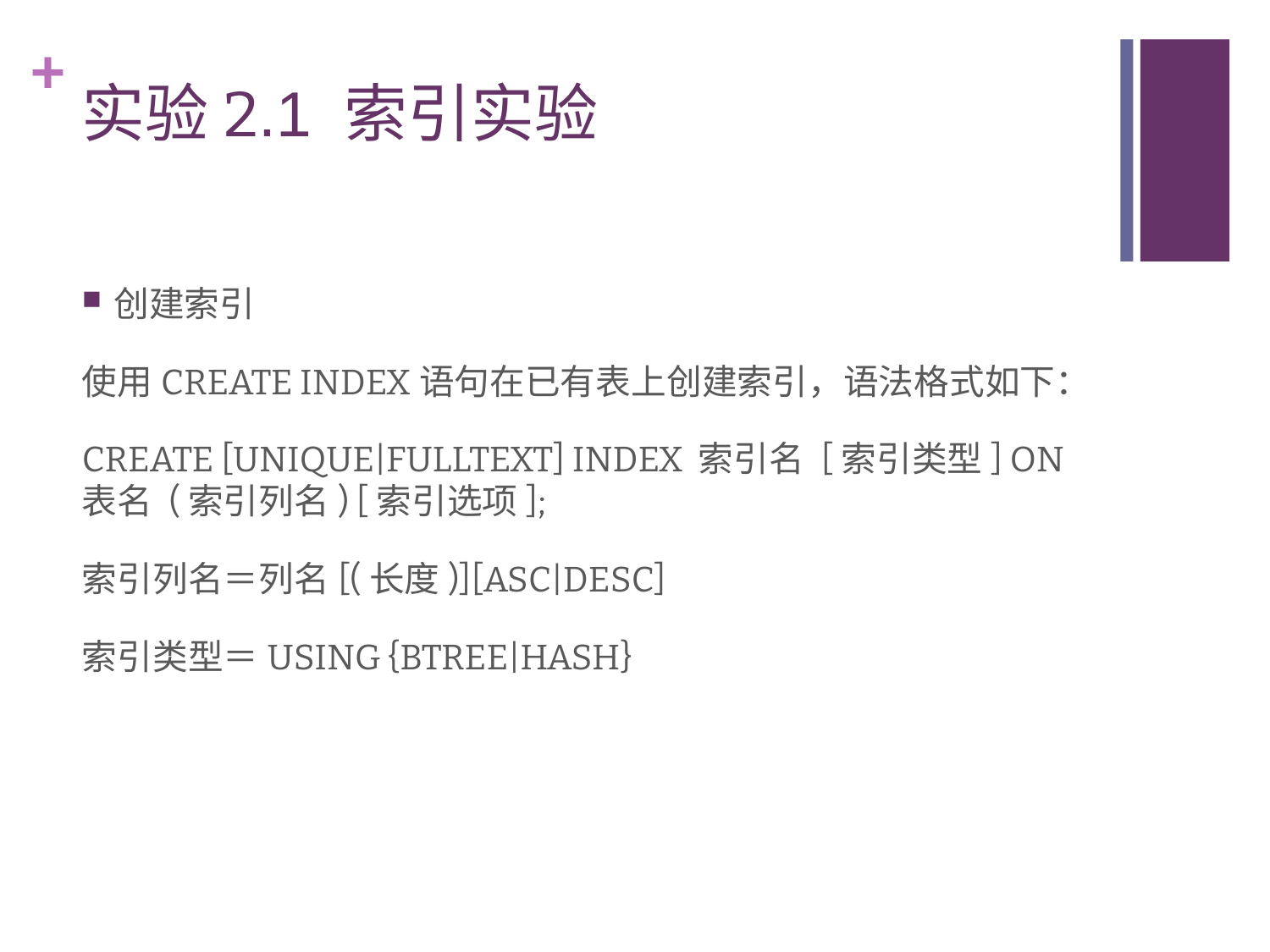

# 实验2.1 索引实验
创建索引
使用CREATE INDEX语句在已有表上创建索引，语法格式如下：
CREATE [UNIQUE|FULLTEXT] INDEX 索引名 [索引类型] ON 表名 (索引列名) [索引选项];
索引列名＝列名[(长度)][ASC|DESC]
索引类型＝USING {BTREE|HASH}